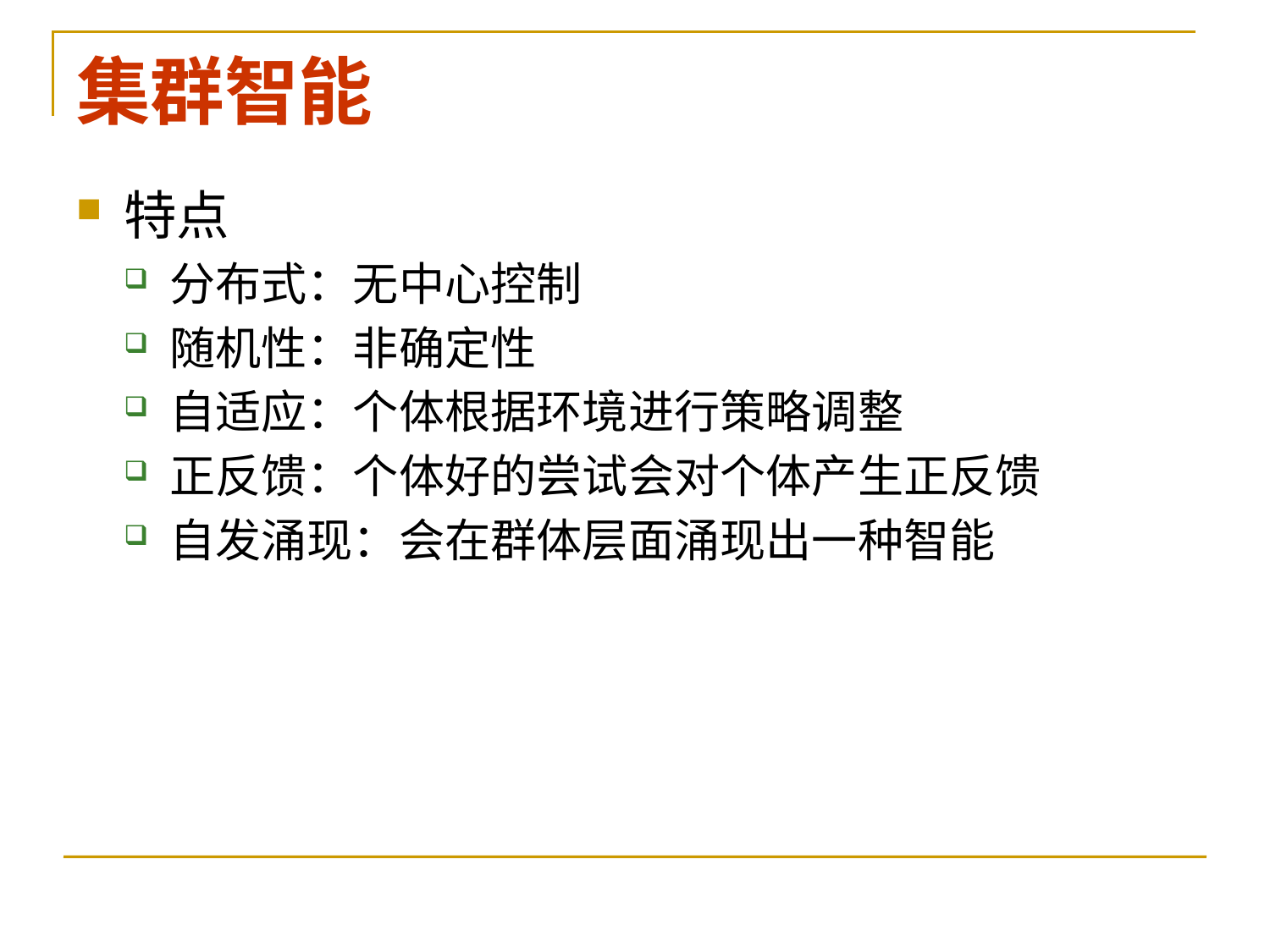

# 集群智能
特点
分布式：无中心控制
随机性：非确定性
自适应：个体根据环境进行策略调整
正反馈：个体好的尝试会对个体产生正反馈
自发涌现：会在群体层面涌现出一种智能